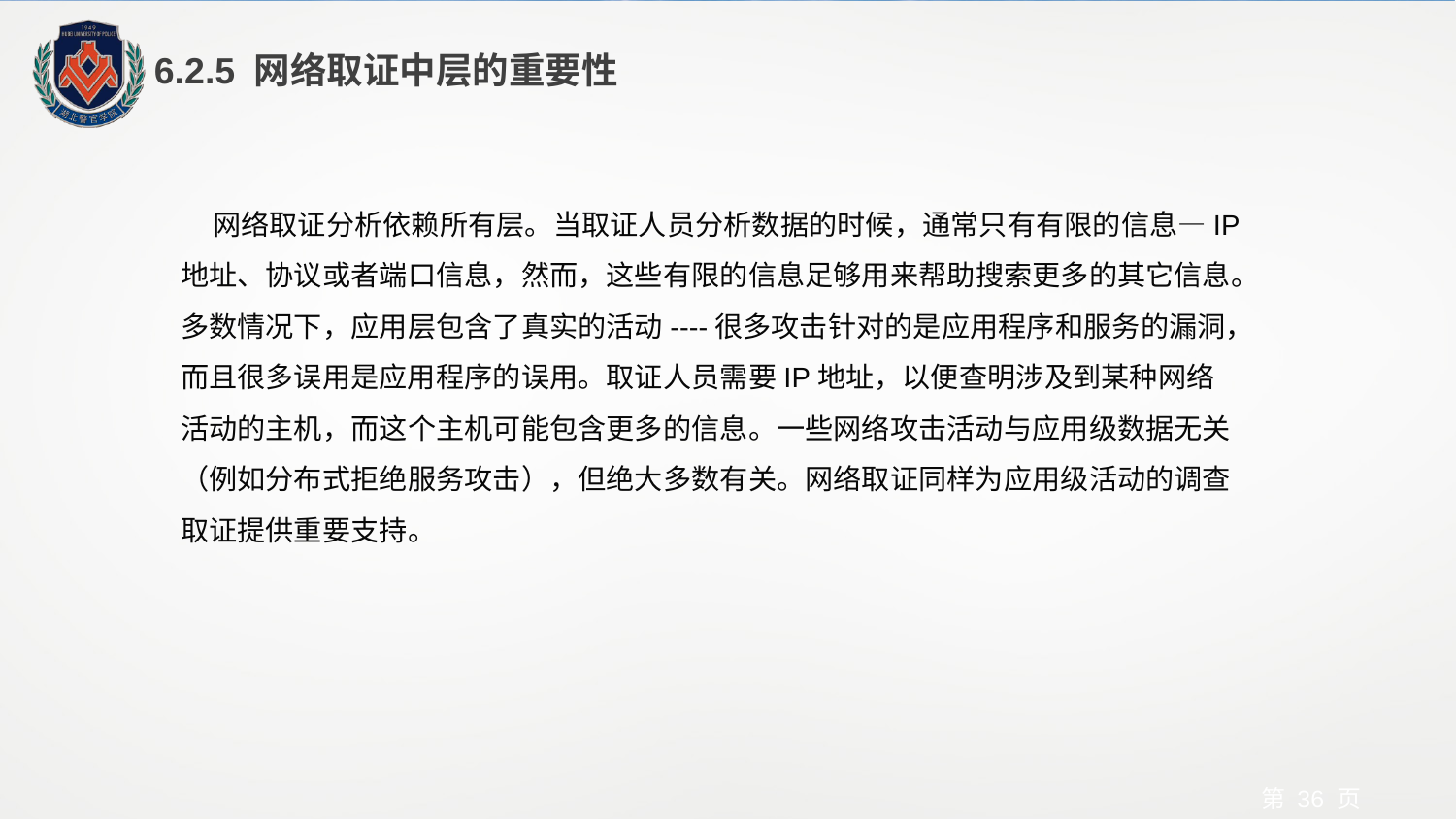

6.2.5 网络取证中层的重要性
    网络取证分析依赖所有层。当取证人员分析数据的时候，通常只有有限的信息—IP地址、协议或者端口信息，然而，这些有限的信息足够用来帮助搜索更多的其它信息。多数情况下，应用层包含了真实的活动----很多攻击针对的是应用程序和服务的漏洞，而且很多误用是应用程序的误用。取证人员需要IP地址，以便查明涉及到某种网络活动的主机，而这个主机可能包含更多的信息。一些网络攻击活动与应用级数据无关（例如分布式拒绝服务攻击），但绝大多数有关。网络取证同样为应用级活动的调查取证提供重要支持。